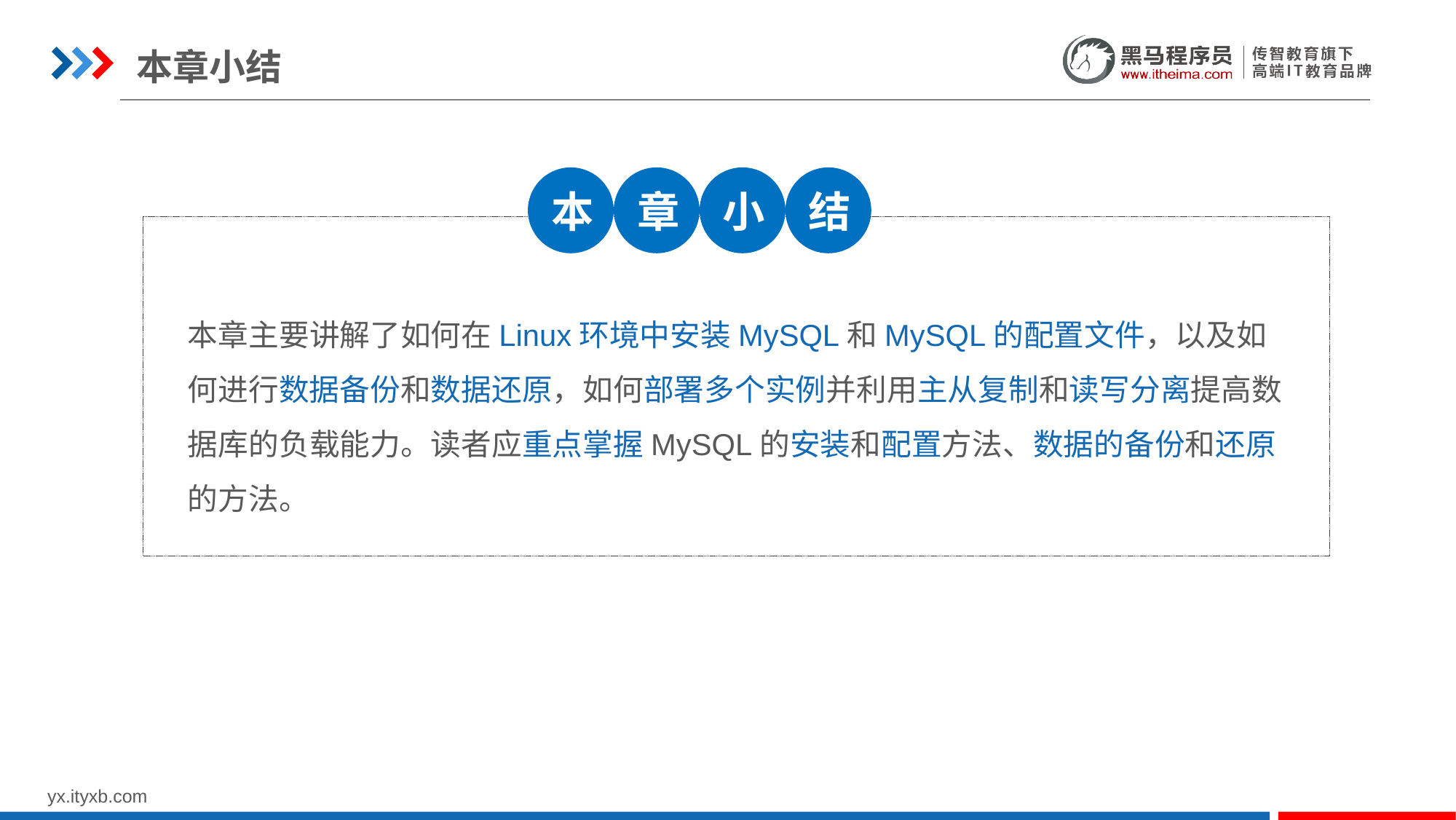

本章小结
本
章
小
结

本章主要讲解了如何在Linux环境中安装MySQL和MySQL的配置文件，以及如何进行数据备份和数据还原，如何部署多个实例并利用主从复制和读写分离提高数据库的负载能力。读者应重点掌握MySQL的安装和配置方法、数据的备份和还原的方法。